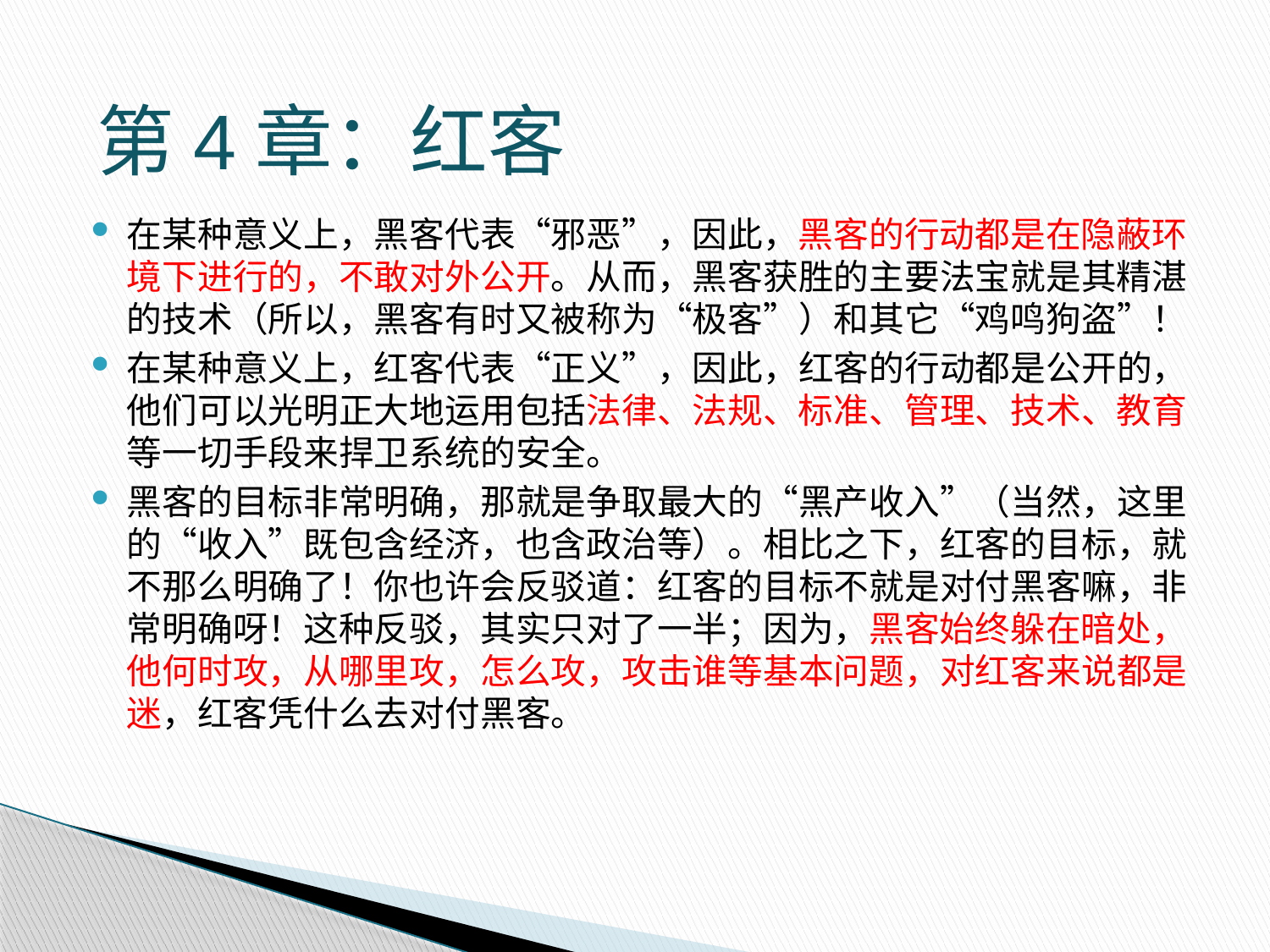

第4章：红客
在某种意义上，黑客代表“邪恶”，因此，黑客的行动都是在隐蔽环境下进行的，不敢对外公开。从而，黑客获胜的主要法宝就是其精湛的技术（所以，黑客有时又被称为“极客”）和其它“鸡鸣狗盗”！
在某种意义上，红客代表“正义”，因此，红客的行动都是公开的，他们可以光明正大地运用包括法律、法规、标准、管理、技术、教育等一切手段来捍卫系统的安全。
黑客的目标非常明确，那就是争取最大的“黑产收入”（当然，这里的“收入”既包含经济，也含政治等）。相比之下，红客的目标，就不那么明确了！你也许会反驳道：红客的目标不就是对付黑客嘛，非常明确呀！这种反驳，其实只对了一半；因为，黑客始终躲在暗处，他何时攻，从哪里攻，怎么攻，攻击谁等基本问题，对红客来说都是迷，红客凭什么去对付黑客。